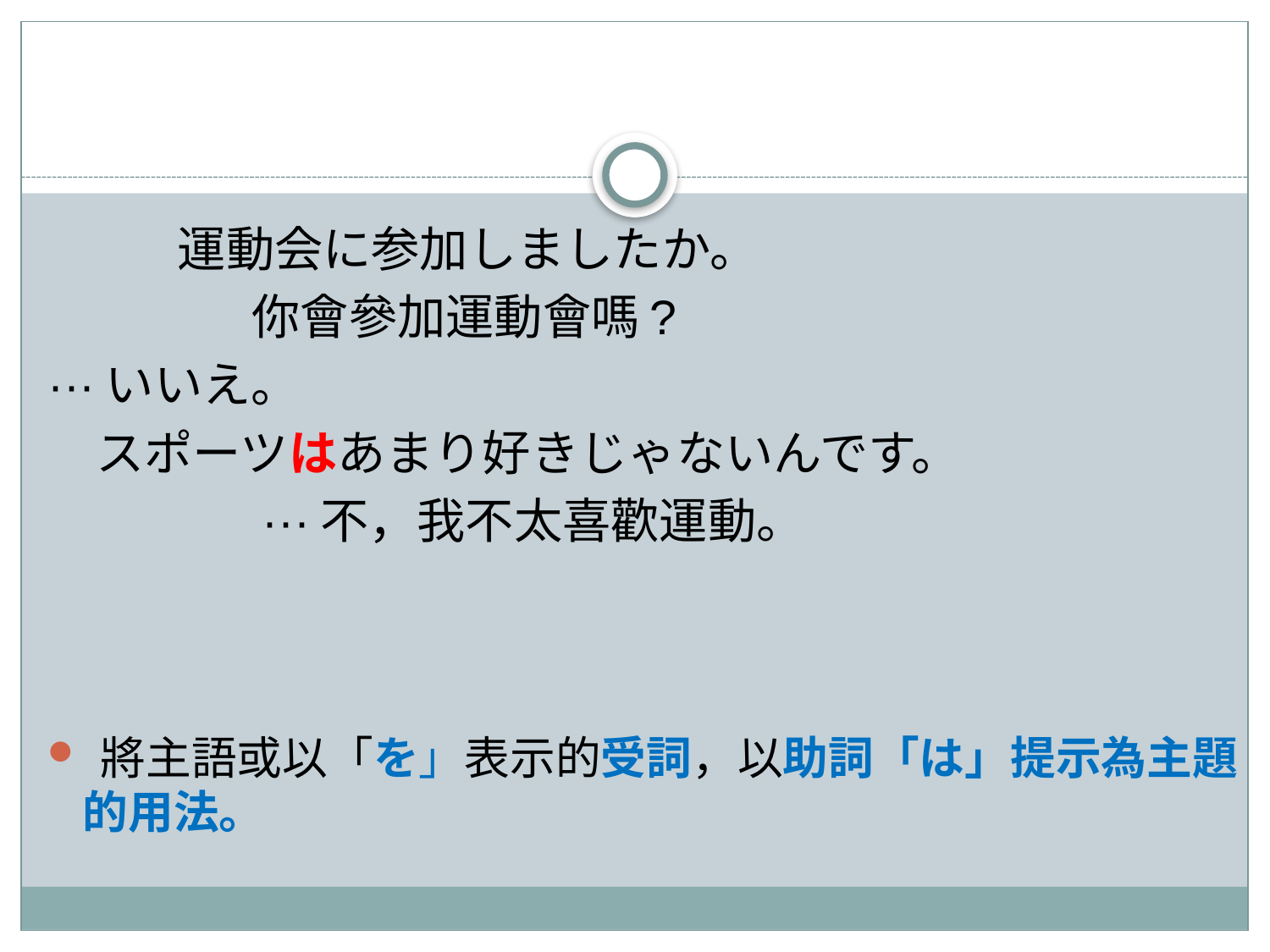

#
　　　運動会に参加しましたか。
　　　　 你會參加運動會嗎?
···いいえ。
　スポーツはあまり好きじゃないんです。
　　　　 ···不，我不太喜歡運動。

 將主語或以「を」表示的受詞，以助詞「は」提示為主題的用法。